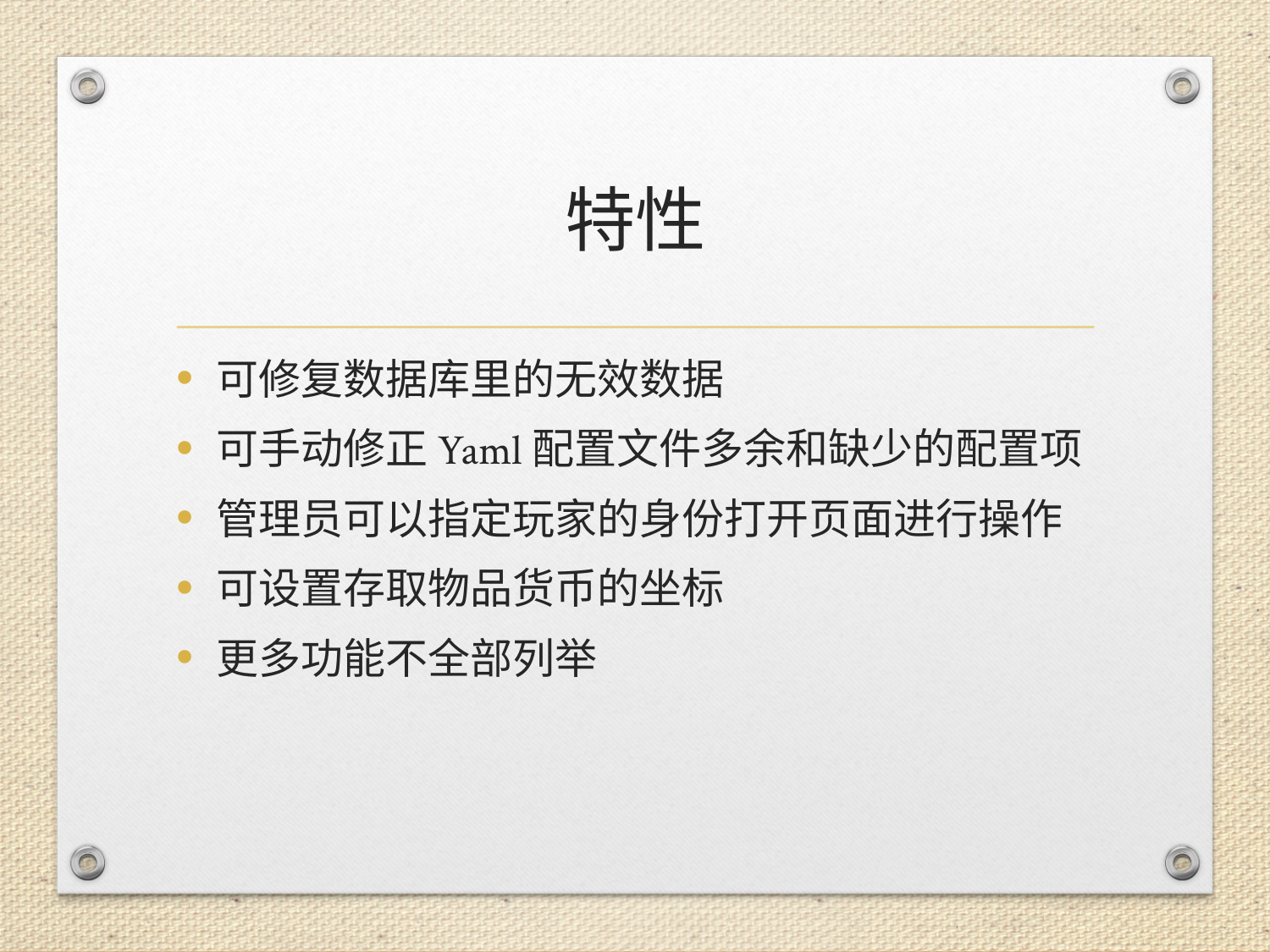

# 特性
可修复数据库里的无效数据
可手动修正Yaml配置文件多余和缺少的配置项
管理员可以指定玩家的身份打开页面进行操作
可设置存取物品货币的坐标
更多功能不全部列举